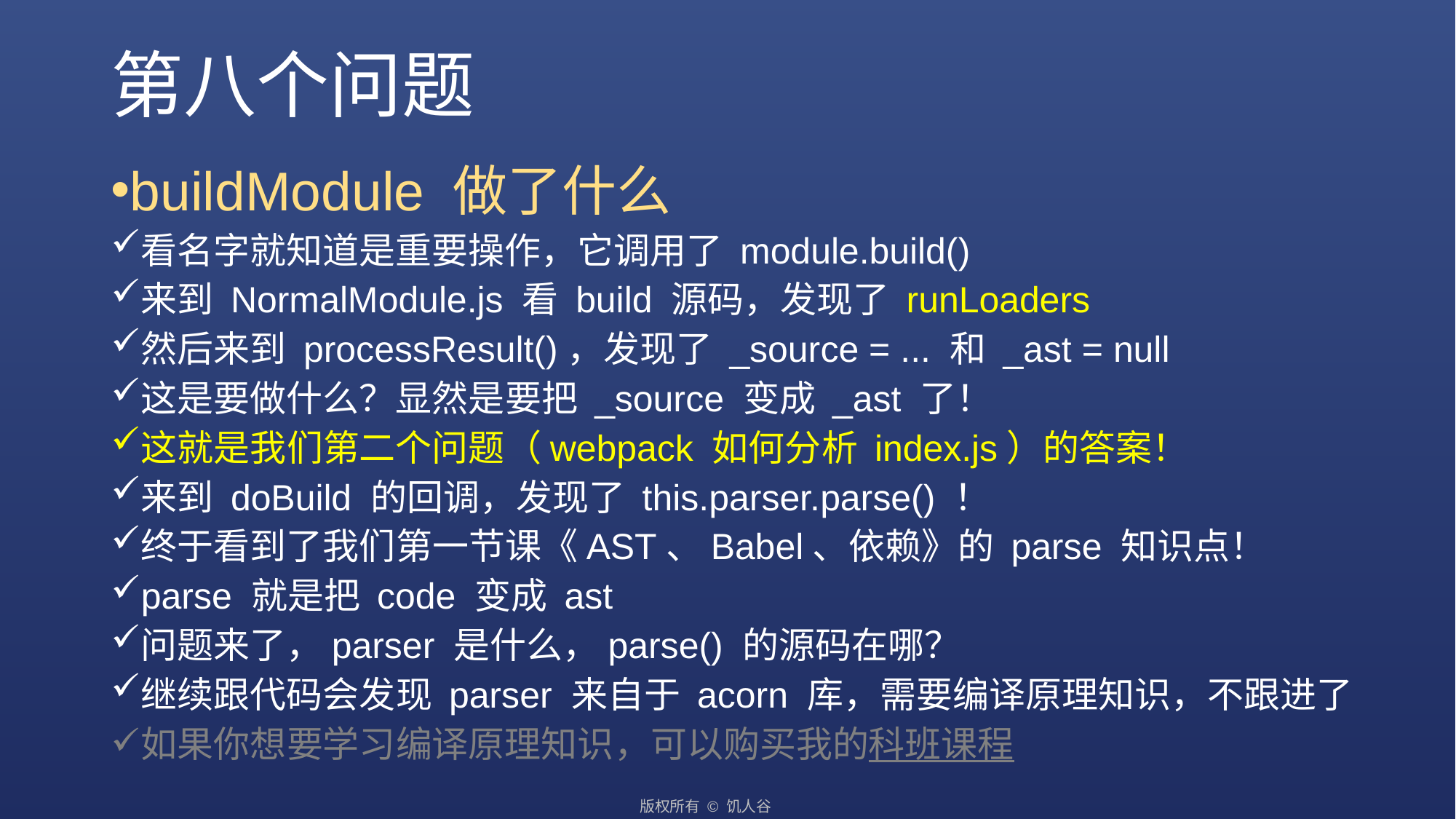

# 第八个问题
buildModule 做了什么
看名字就知道是重要操作，它调用了 module.build()
来到 NormalModule.js 看 build 源码，发现了 runLoaders
然后来到 processResult()，发现了 _source = ... 和 _ast = null
这是要做什么？显然是要把 _source 变成 _ast 了！
这就是我们第二个问题（webpack 如何分析 index.js）的答案！
来到 doBuild 的回调，发现了 this.parser.parse() ！
终于看到了我们第一节课《AST、Babel、依赖》的 parse 知识点！
parse 就是把 code 变成 ast
问题来了，parser 是什么，parse() 的源码在哪？
继续跟代码会发现 parser 来自于 acorn 库，需要编译原理知识，不跟进了
如果你想要学习编译原理知识，可以购买我的科班课程